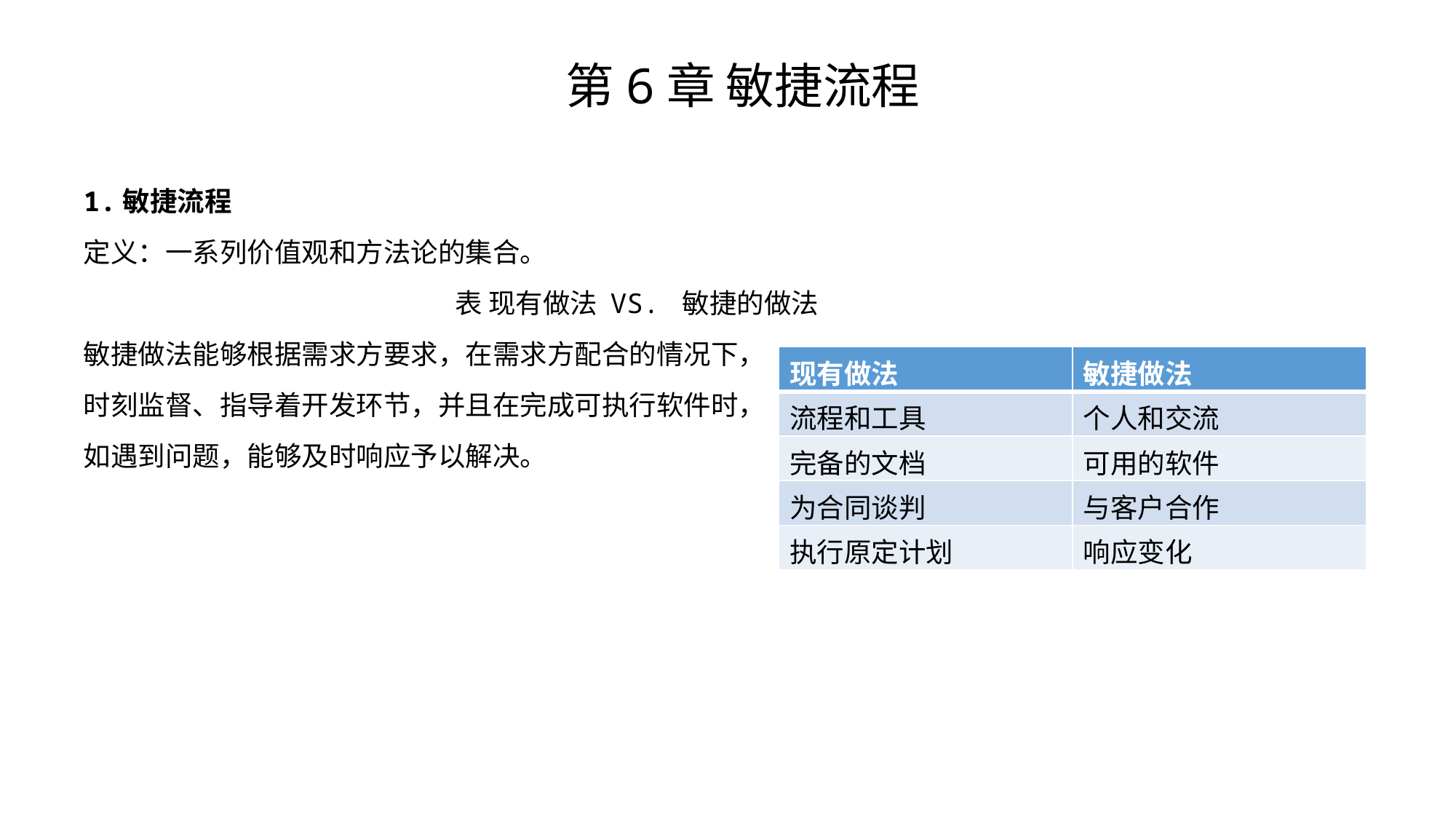

第6章 敏捷流程
1.敏捷流程
定义：一系列价值观和方法论的集合。
                                                           表 现有做法 VS. 敏捷的做法
敏捷做法能够根据需求方要求，在需求方配合的情况下，
时刻监督、指导着开发环节，并且在完成可执行软件时，
如遇到问题，能够及时响应予以解决。

| 现有做法 | 敏捷做法 |
| --- | --- |
| 流程和工具 | 个人和交流 |
| 完备的文档 | 可用的软件 |
| 为合同谈判 | 与客户合作 |
| 执行原定计划 | 响应变化 |